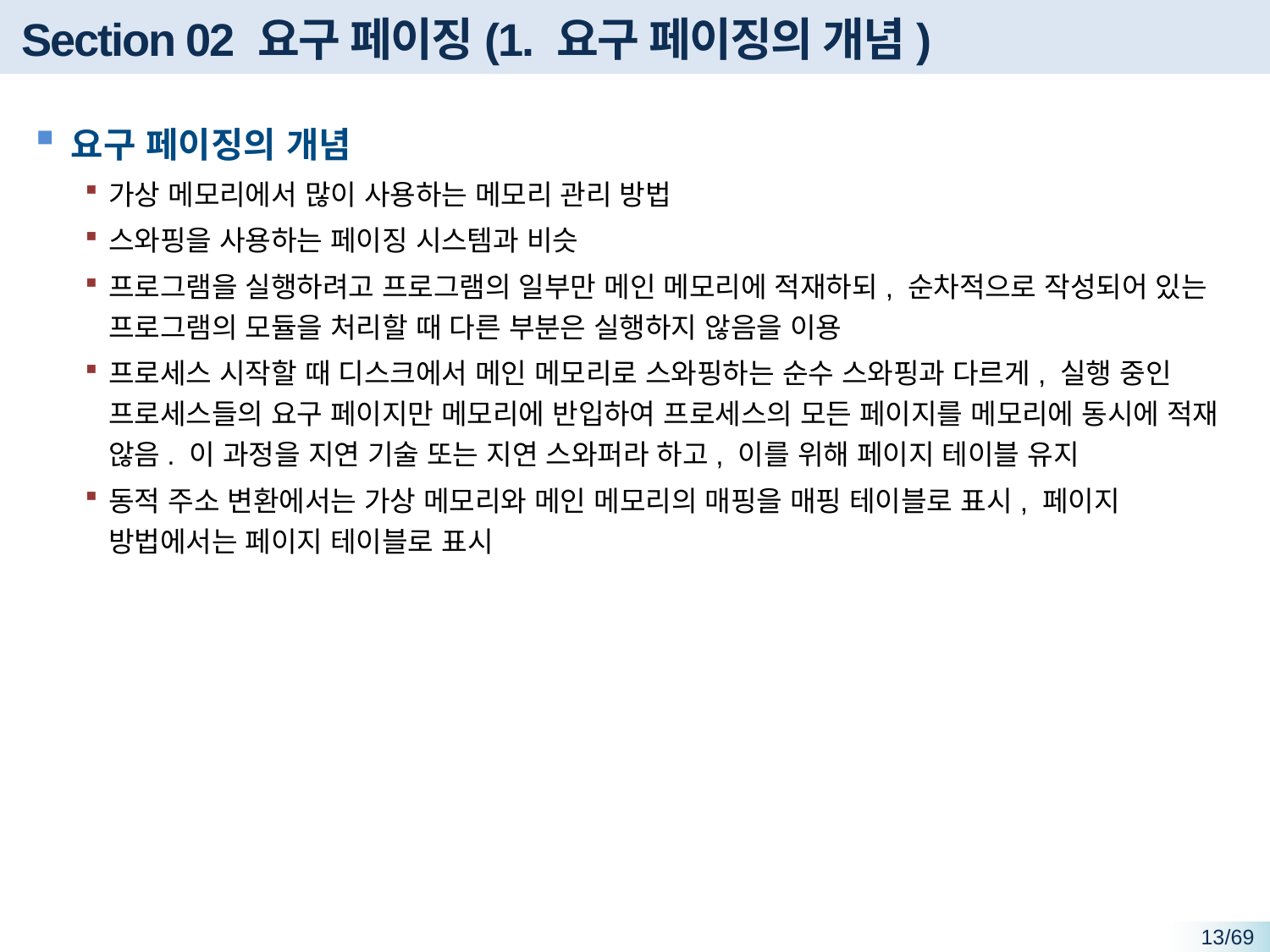

# Section 02 요구 페이징(1. 요구 페이징의 개념)
요구 페이징의 개념
가상 메모리에서 많이 사용하는 메모리 관리 방법
스와핑을 사용하는 페이징 시스템과 비슷
프로그램을 실행하려고 프로그램의 일부만 메인 메모리에 적재하되, 순차적으로 작성되어 있는 프로그램의 모듈을 처리할 때 다른 부분은 실행하지 않음을 이용
프로세스 시작할 때 디스크에서 메인 메모리로 스와핑하는 순수 스와핑과 다르게, 실행 중인 프로세스들의 요구 페이지만 메모리에 반입하여 프로세스의 모든 페이지를 메모리에 동시에 적재 않음. 이 과정을 지연 기술 또는 지연 스와퍼라 하고, 이를 위해 페이지 테이블 유지
동적 주소 변환에서는 가상 메모리와 메인 메모리의 매핑을 매핑 테이블로 표시, 페이지 방법에서는 페이지 테이블로 표시